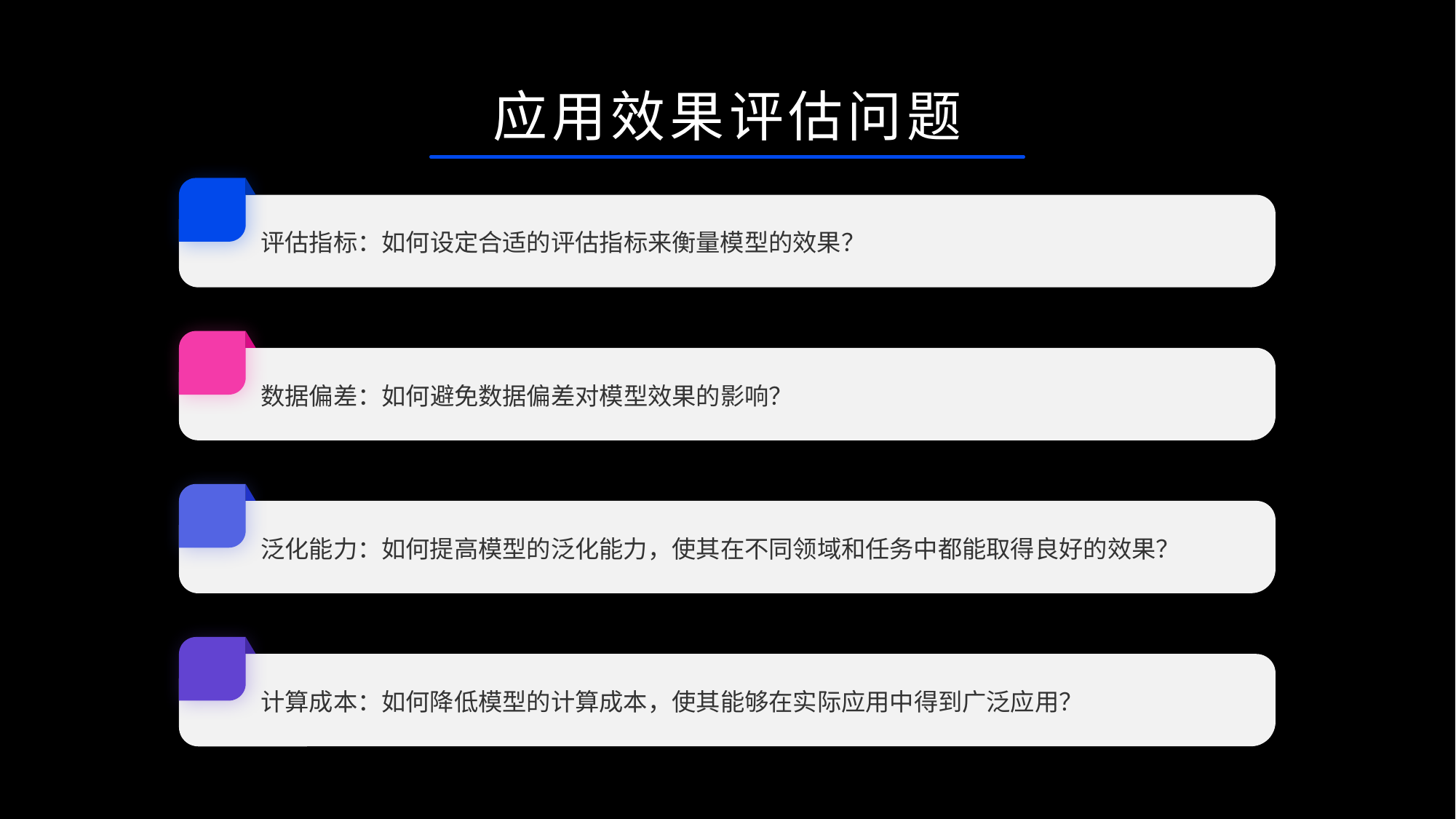

应用效果评估问题

评估指标：如何设定合适的评估指标来衡量模型的效果？

数据偏差：如何避免数据偏差对模型效果的影响？

泛化能力：如何提高模型的泛化能力，使其在不同领域和任务中都能取得良好的效果？

计算成本：如何降低模型的计算成本，使其能够在实际应用中得到广泛应用？